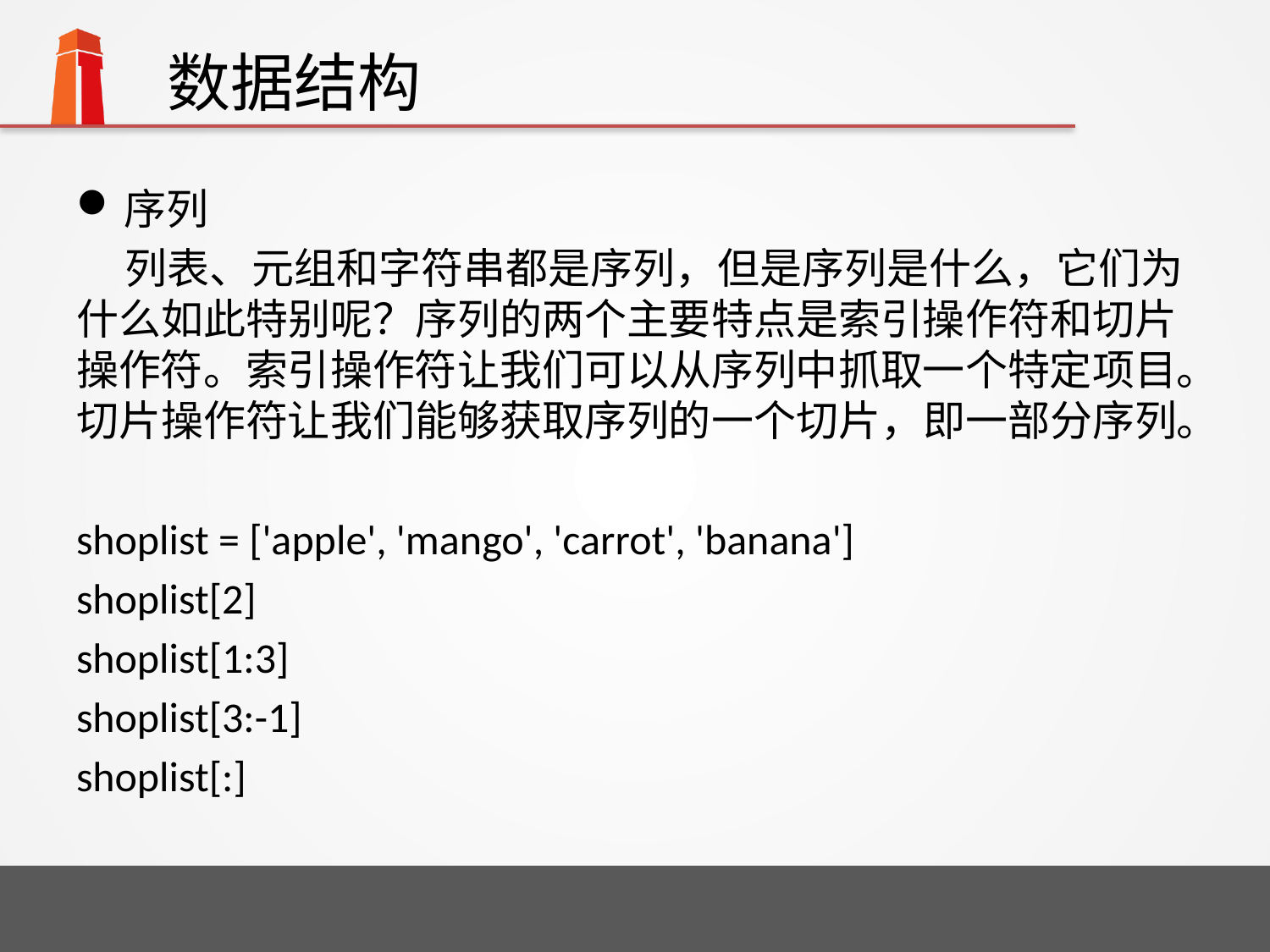

# 数据结构
序列
    列表、元组和字符串都是序列，但是序列是什么，它们为什么如此特别呢？序列的两个主要特点是索引操作符和切片操作符。索引操作符让我们可以从序列中抓取一个特定项目。切片操作符让我们能够获取序列的一个切片，即一部分序列。

shoplist = ['apple', 'mango', 'carrot', 'banana']
shoplist[2]
shoplist[1:3]
shoplist[3:-1]
shoplist[:]